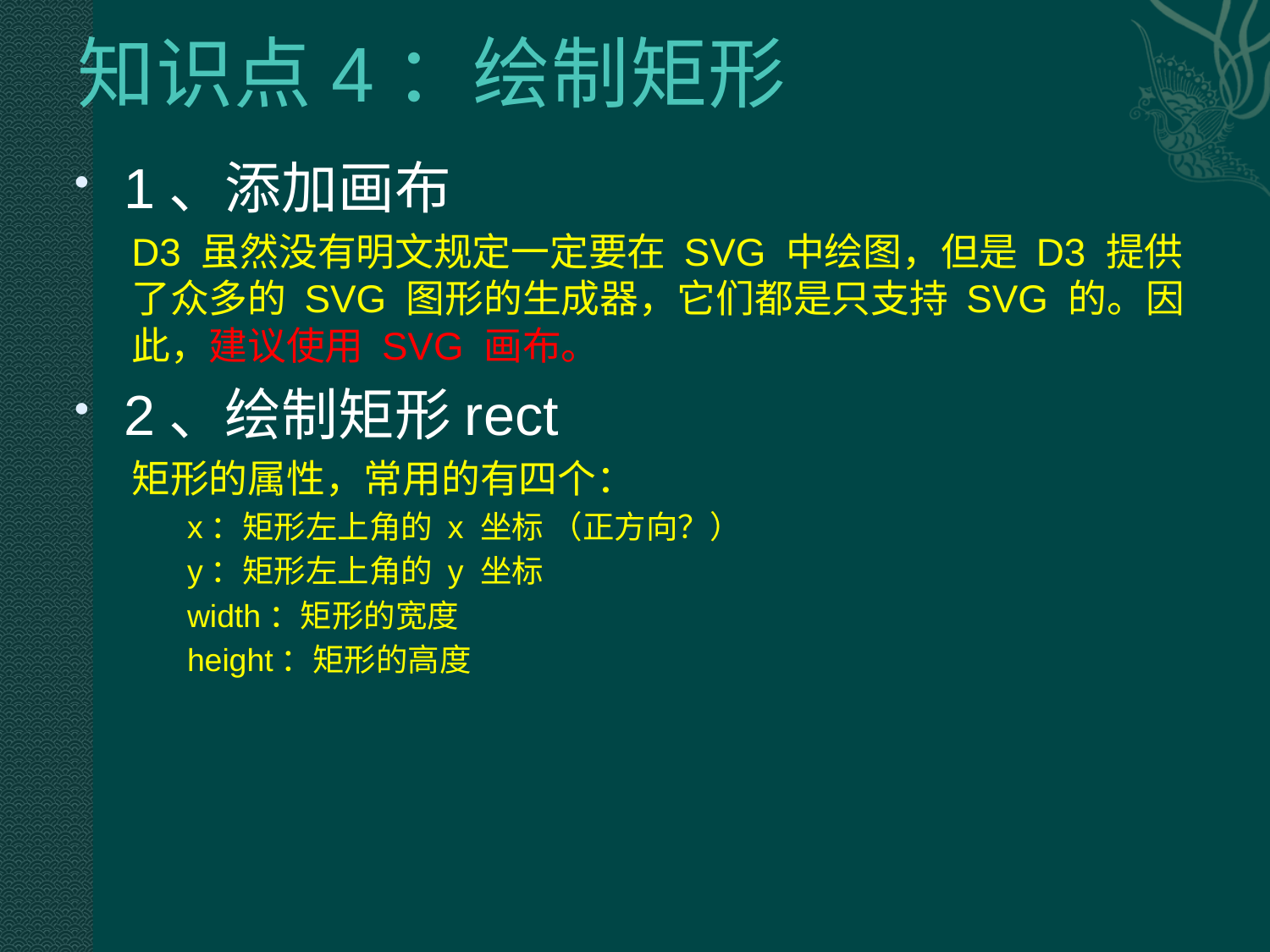

# 知识点4：绘制矩形
1、添加画布
D3 虽然没有明文规定一定要在 SVG 中绘图，但是 D3 提供了众多的 SVG 图形的生成器，它们都是只支持 SVG 的。因此，建议使用 SVG 画布。
2、绘制矩形rect
矩形的属性，常用的有四个：
x：矩形左上角的 x 坐标 （正方向？）
y：矩形左上角的 y 坐标
width：矩形的宽度
height：矩形的高度